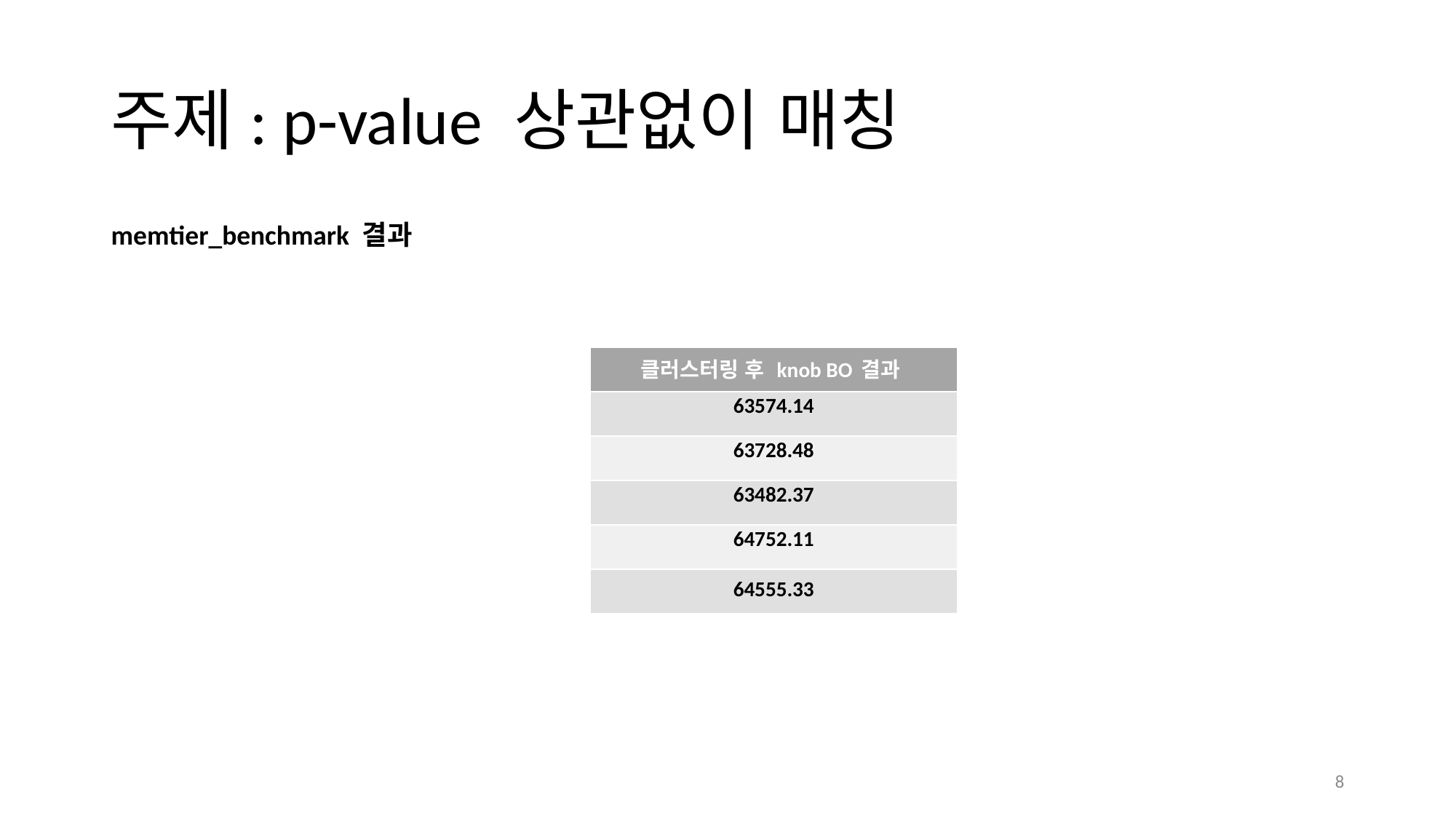

# 주제: p-value 상관없이 매칭
memtier_benchmark 결과
| 클러스터링 후 knob BO 결과 |
| --- |
| 63574.14 |
| 63728.48 |
| 63482.37 |
| 64752.11 |
| 64555.33 |
8